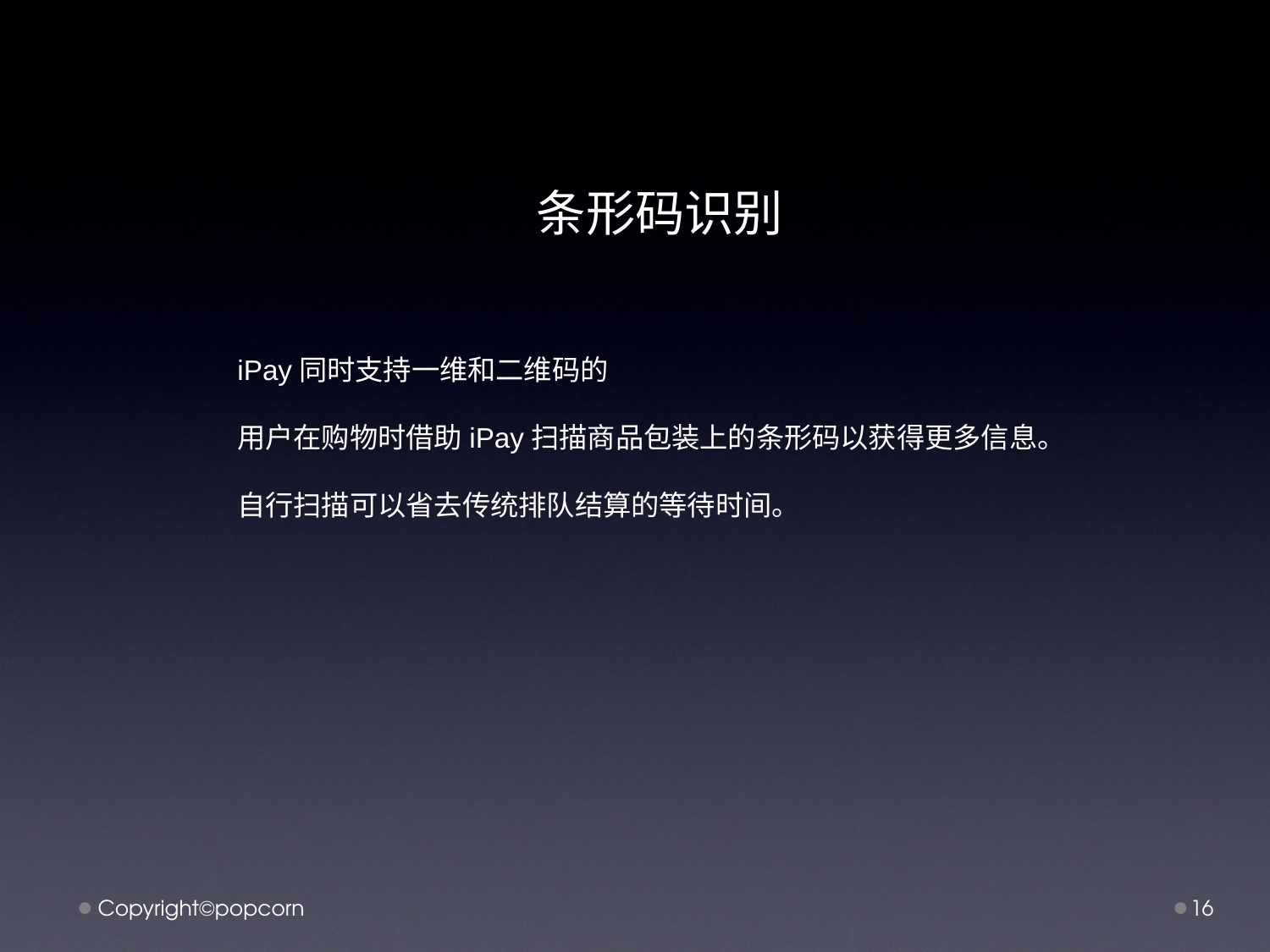

条形码识别
iPay同时支持一维和二维码的

用户在购物时借助iPay扫描商品包装上的条形码以获得更多信息。

自行扫描可以省去传统排队结算的等待时间。

Copyright©popcorn
16